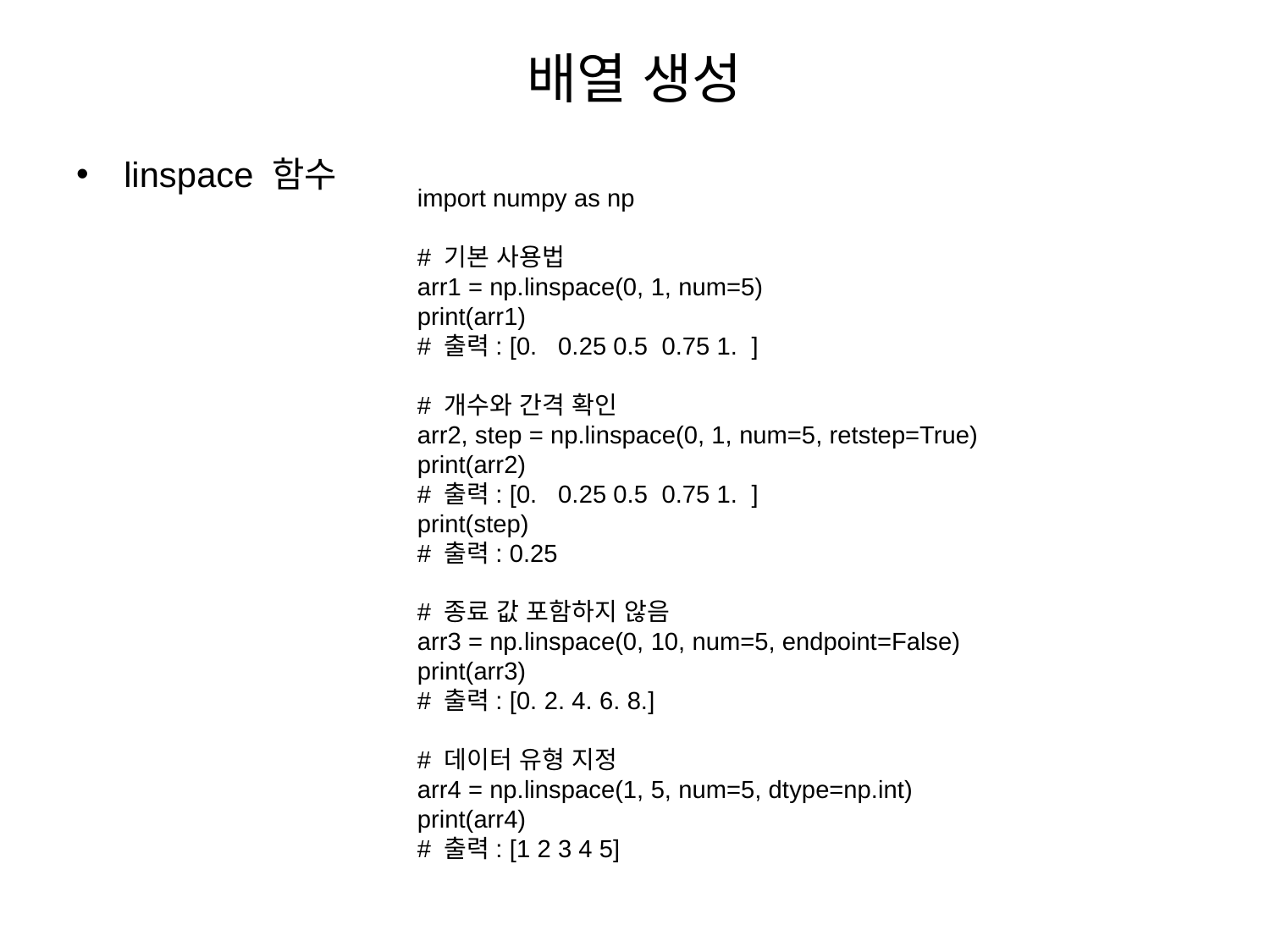

# 배열 생성
linspace 함수
import numpy as np

# 기본 사용법
arr1 = np.linspace(0, 1, num=5)
print(arr1)
# 출력: [0.   0.25 0.5  0.75 1.  ]

# 개수와 간격 확인
arr2, step = np.linspace(0, 1, num=5, retstep=True)
print(arr2)
# 출력: [0.   0.25 0.5  0.75 1.  ]
print(step)
# 출력: 0.25

# 종료 값 포함하지 않음
arr3 = np.linspace(0, 10, num=5, endpoint=False)
print(arr3)
# 출력: [0. 2. 4. 6. 8.]

# 데이터 유형 지정
arr4 = np.linspace(1, 5, num=5, dtype=np.int)
print(arr4)
# 출력: [1 2 3 4 5]